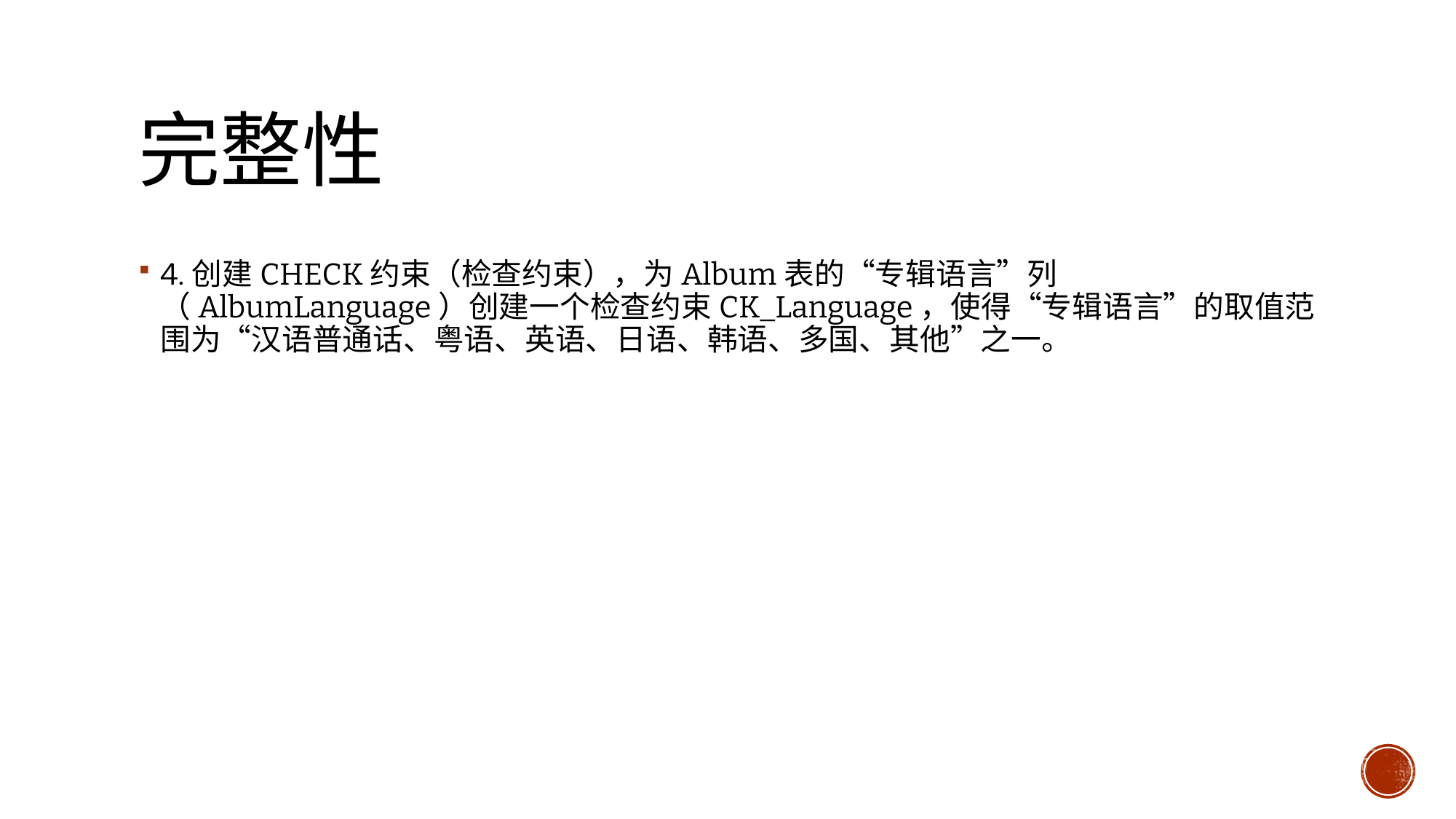

# 完整性
4.创建CHECK约束（检查约束），为Album表的“专辑语言”列（AlbumLanguage）创建一个检查约束CK_Language，使得“专辑语言”的取值范围为“汉语普通话、粤语、英语、日语、韩语、多国、其他”之一。